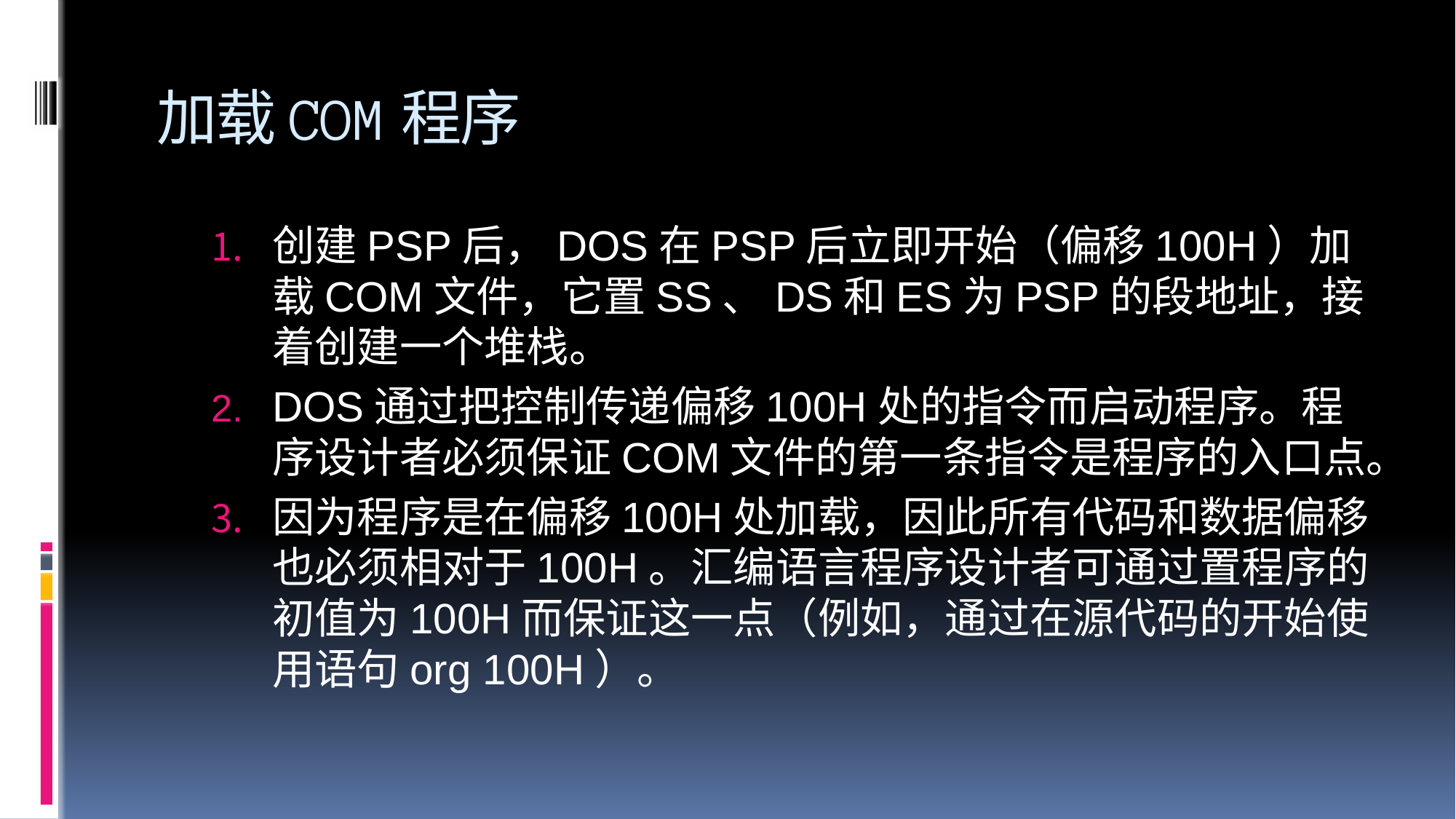

# 加载COM程序
创建PSP后，DOS在PSP后立即开始（偏移100H）加载COM文件，它置SS、DS和ES为PSP的段地址，接着创建一个堆栈。
DOS通过把控制传递偏移100H处的指令而启动程序。程序设计者必须保证COM文件的第一条指令是程序的入口点。
因为程序是在偏移100H处加载，因此所有代码和数据偏移也必须相对于100H。汇编语言程序设计者可通过置程序的初值为100H而保证这一点（例如，通过在源代码的开始使用语句org 100H）。